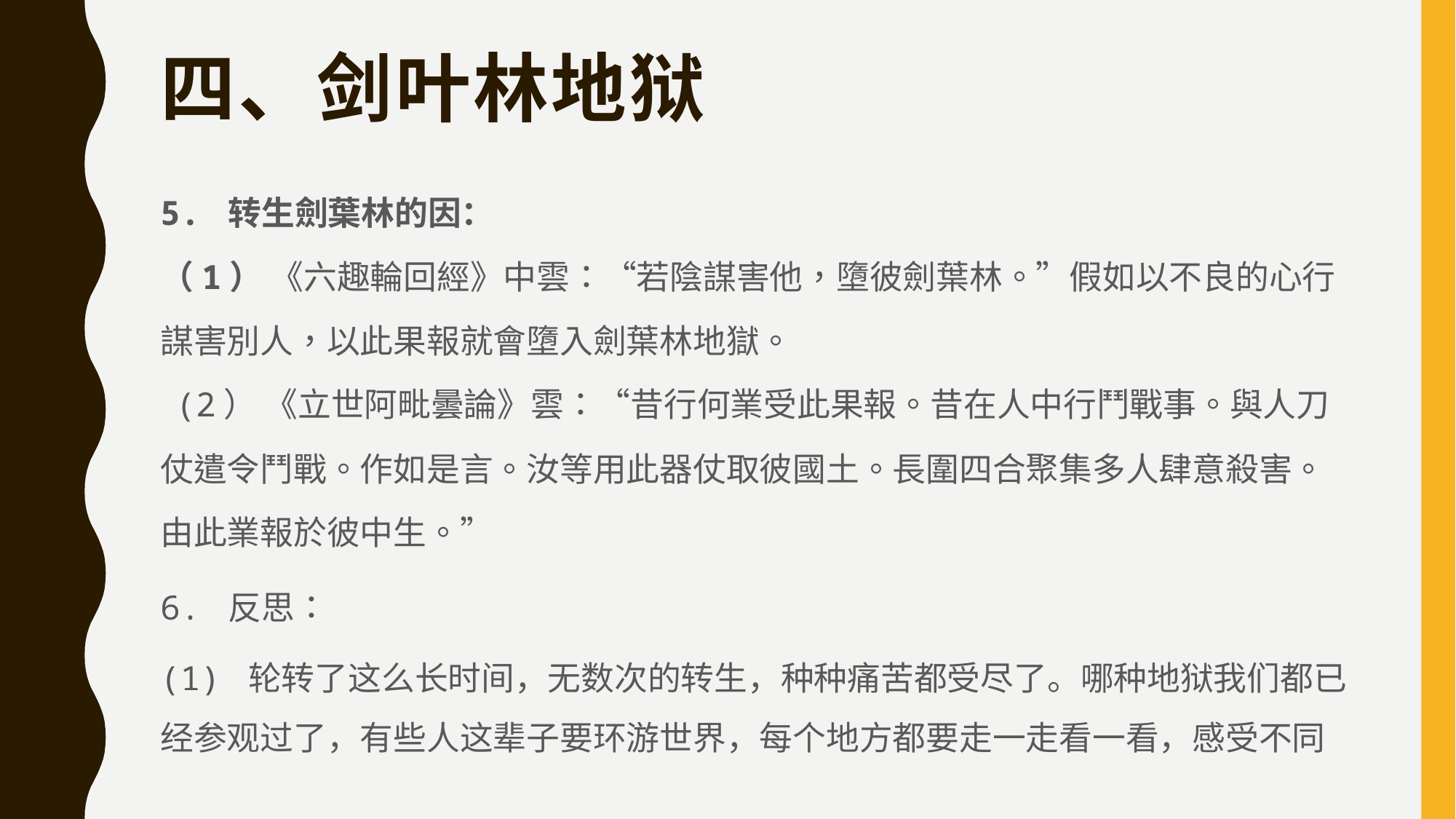

# 四、剑叶林地狱
5. 转生劍葉林的因：
（1） 《六趣輪回經》中雲：“若陰謀害他，墮彼劍葉林。”假如以不良的心行謀害別人，以此果報就會墮入劍葉林地獄。
 (2） 《立世阿毗曇論》雲：“昔行何業受此果報。昔在人中行鬥戰事。與人刀仗遣令鬥戰。作如是言。汝等用此器仗取彼國土。長圍四合聚集多人肆意殺害。由此業報於彼中生。”
6. 反思：
(1) 轮转了这么长时间，无数次的转生，种种痛苦都受尽了。哪种地狱我们都已经参观过了，有些人这辈子要环游世界，每个地方都要走一走看一看，感受不同